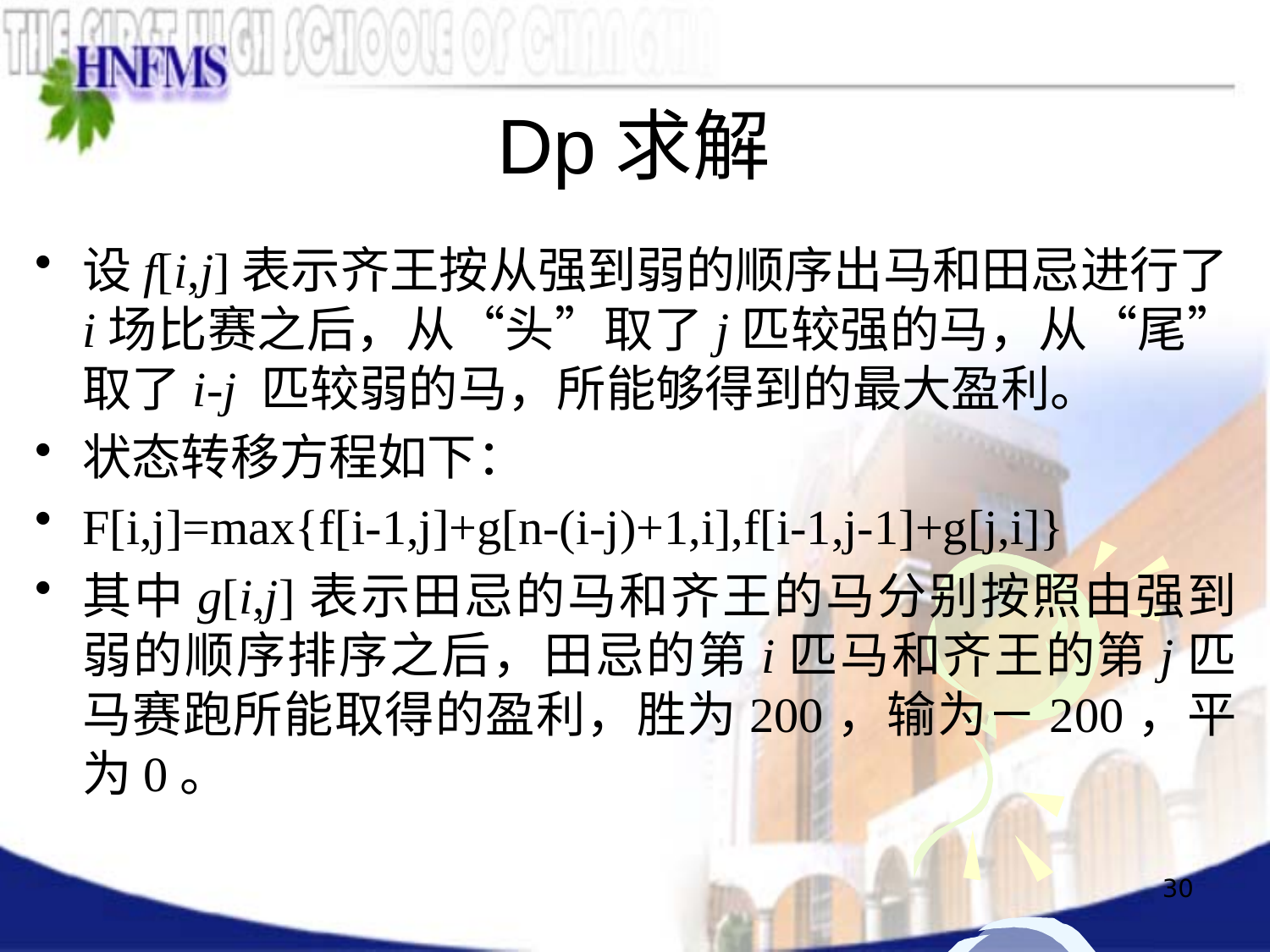

# Dp求解
设f[i,j]表示齐王按从强到弱的顺序出马和田忌进行了i场比赛之后，从“头”取了j匹较强的马，从“尾”取了i-j 匹较弱的马，所能够得到的最大盈利。
状态转移方程如下：
F[i,j]=max{f[i-1,j]+g[n-(i-j)+1,i],f[i-1,j-1]+g[j,i]}
其中g[i,j]表示田忌的马和齐王的马分别按照由强到弱的顺序排序之后，田忌的第i匹马和齐王的第j匹马赛跑所能取得的盈利，胜为200，输为－200，平为0。

30